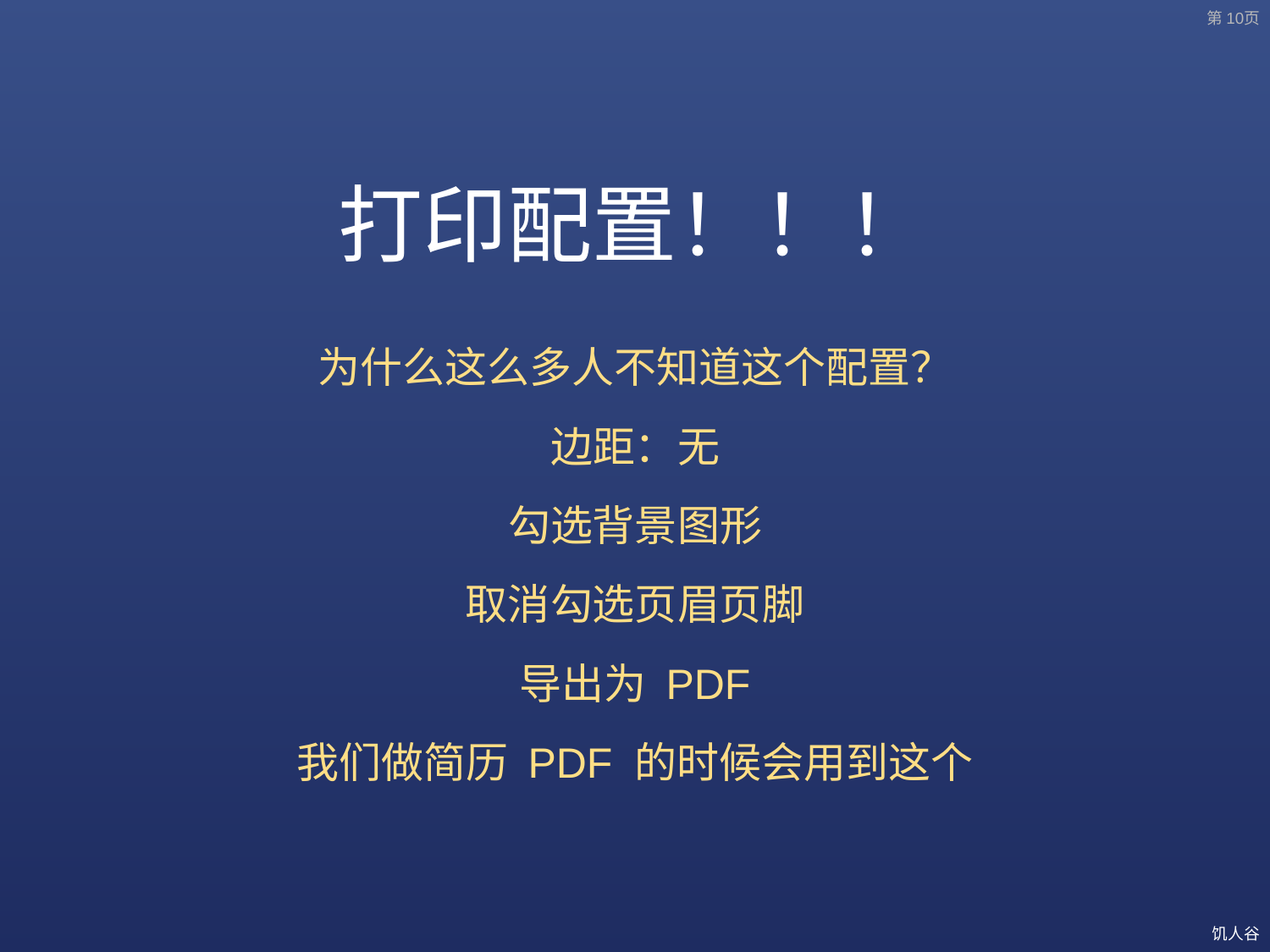

第10页
# 打印配置！！！
为什么这么多人不知道这个配置？
边距：无
勾选背景图形
取消勾选页眉页脚
导出为 PDF
我们做简历 PDF 的时候会用到这个
饥人谷